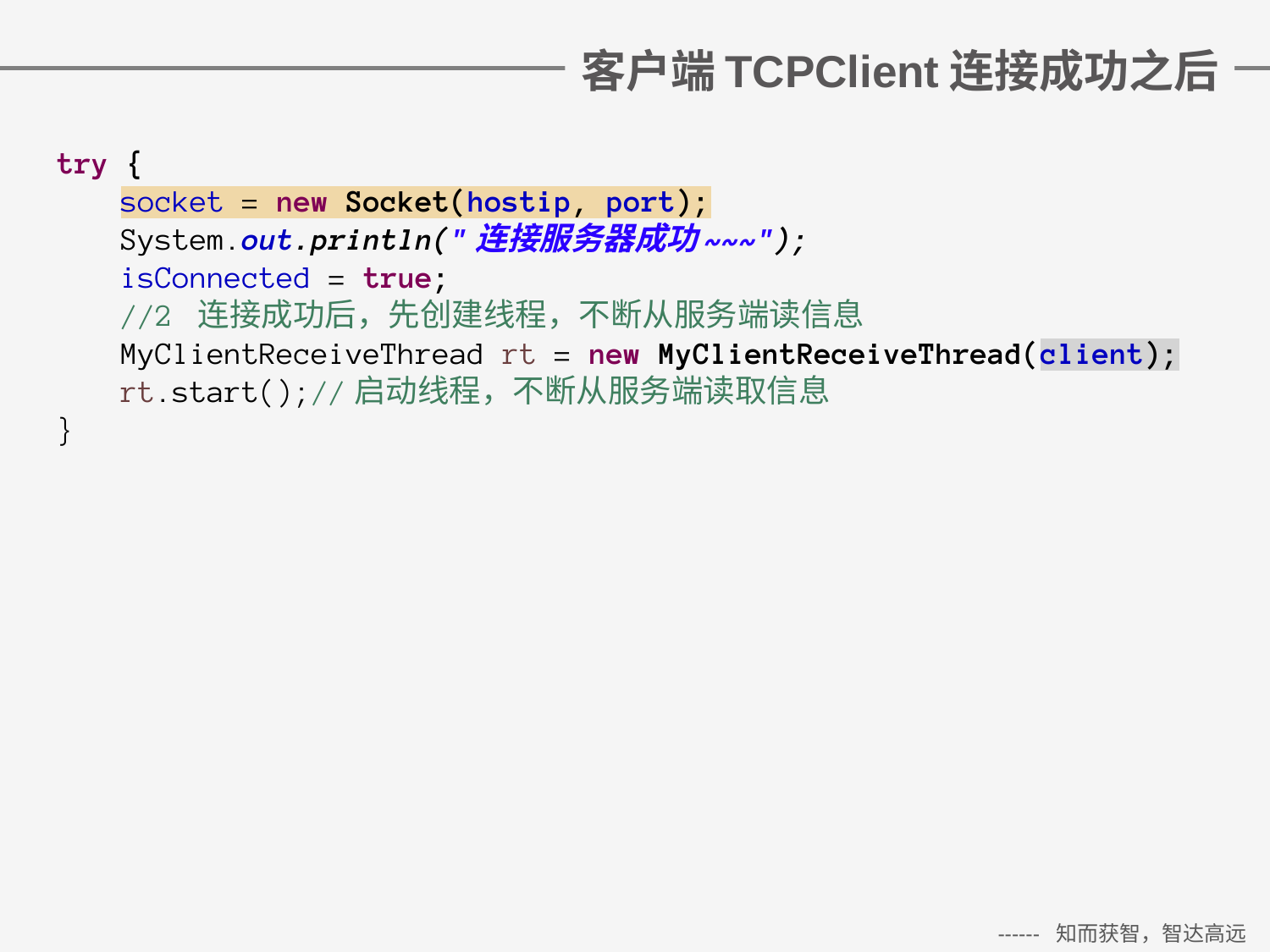

# 客户端TCPClient连接成功之后
try {
socket = new Socket(hostip, port);
System.out.println("连接服务器成功~~~");
isConnected = true;
//2 连接成功后，先创建线程，不断从服务端读信息
MyClientReceiveThread rt = new MyClientReceiveThread(client);
rt.start();//启动线程，不断从服务端读取信息
}